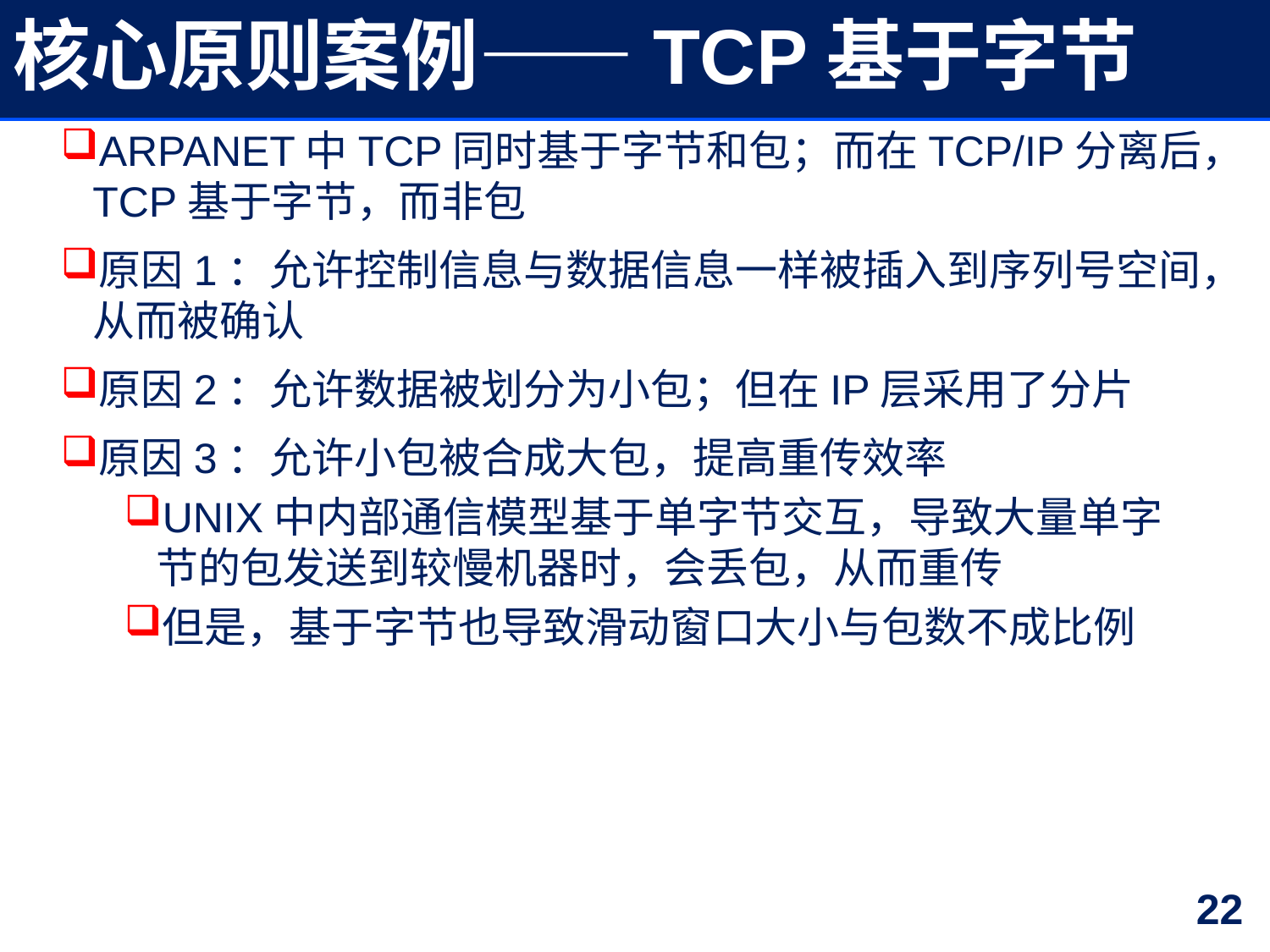

# 核心原则案例——TCP基于字节
ARPANET中TCP同时基于字节和包；而在TCP/IP分离后，TCP基于字节，而非包
原因1：允许控制信息与数据信息一样被插入到序列号空间，从而被确认
原因2：允许数据被划分为小包；但在IP层采用了分片
原因3：允许小包被合成大包，提高重传效率
UNIX中内部通信模型基于单字节交互，导致大量单字节的包发送到较慢机器时，会丢包，从而重传
但是，基于字节也导致滑动窗口大小与包数不成比例

22